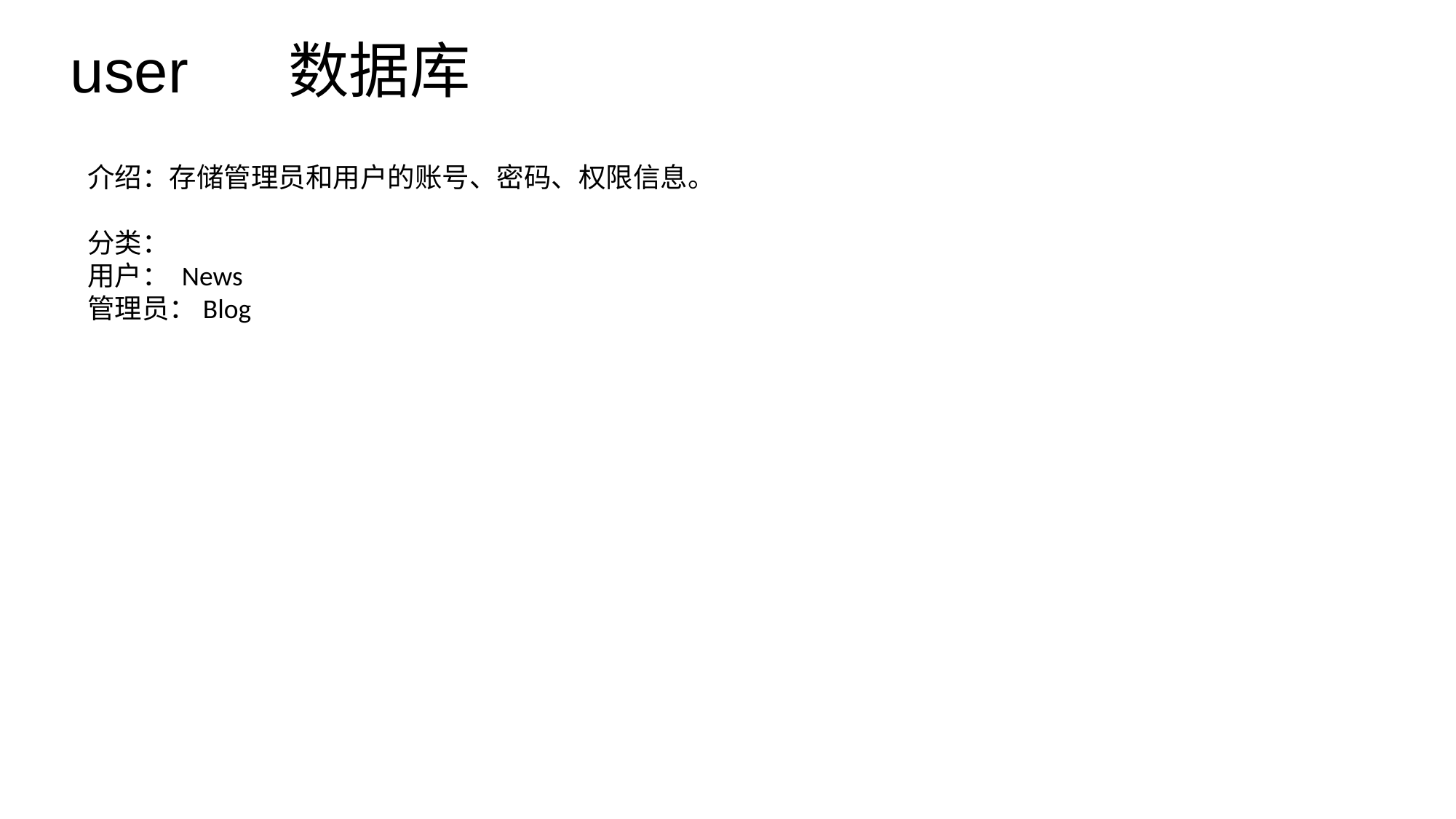

user	数据库
介绍：存储管理员和用户的账号、密码、权限信息。

分类：
用户： News
管理员：Blog